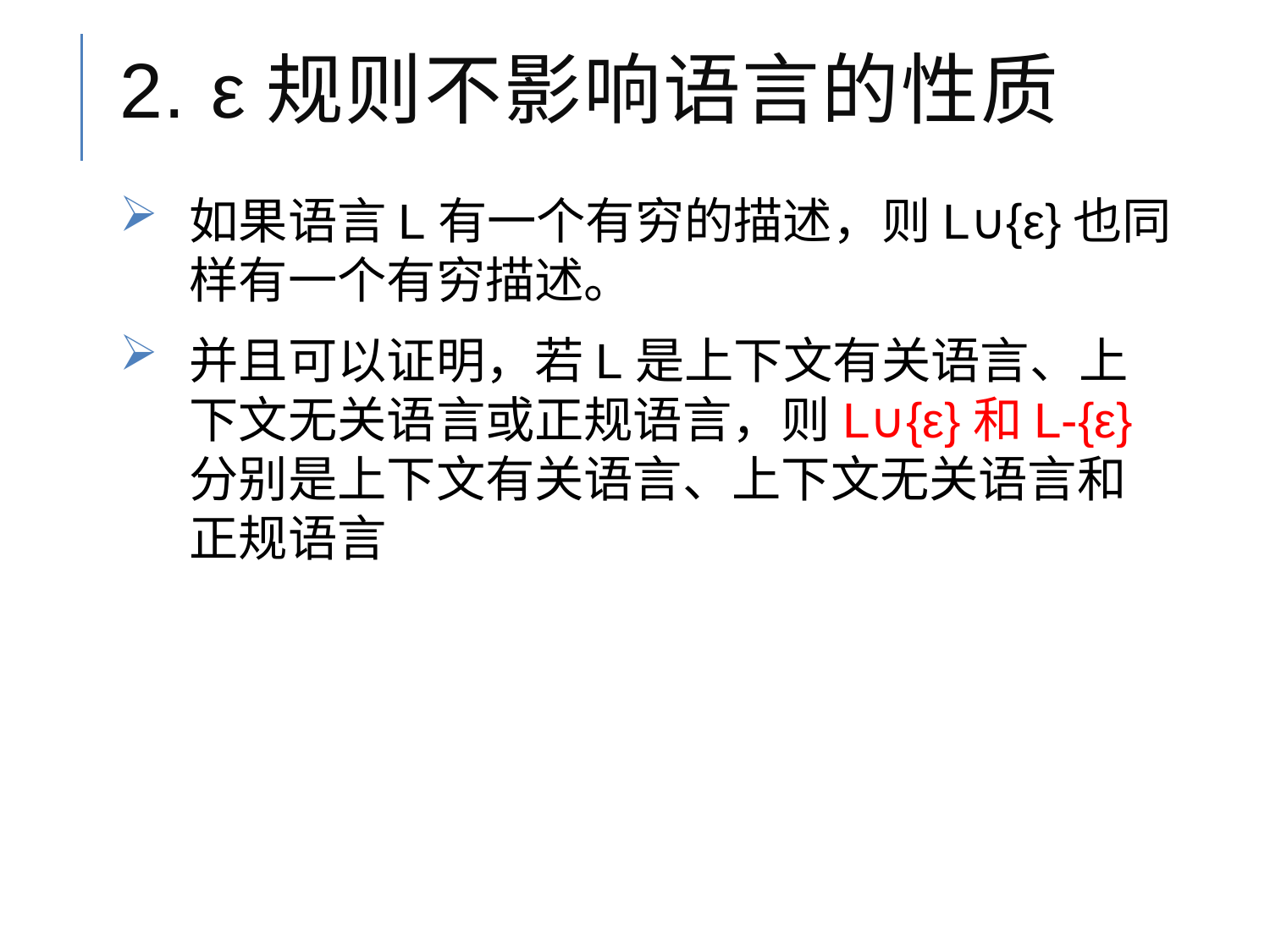

# 2. ε规则不影响语言的性质
如果语言L有一个有穷的描述，则L∪{ε}也同样有一个有穷描述。
并且可以证明，若L是上下文有关语言、上下文无关语言或正规语言，则L∪{ε}和L-{ε}分别是上下文有关语言、上下文无关语言和正规语言

72